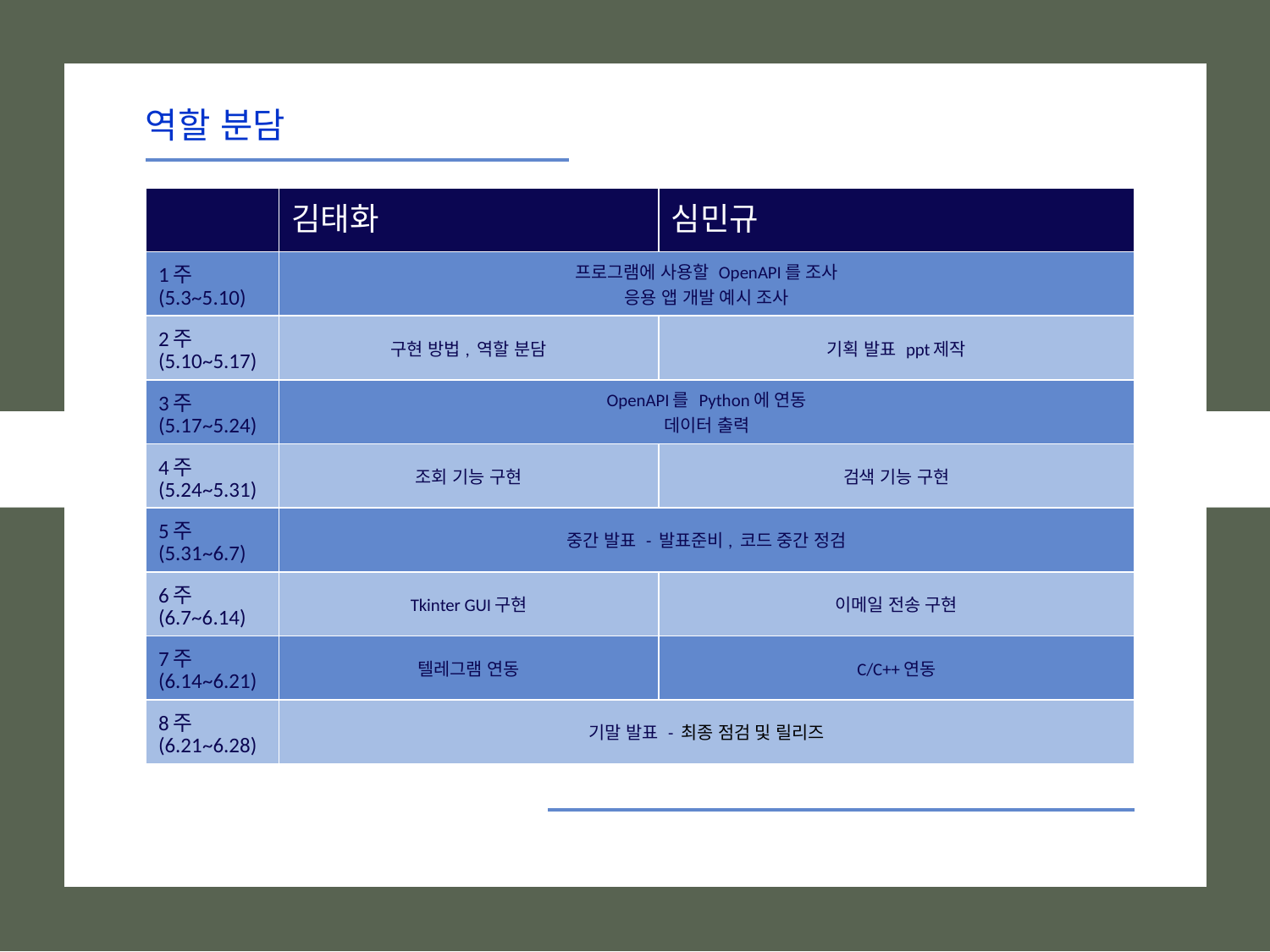

#
역할 분담
|  | 김태화 | 심민규 |
| --- | --- | --- |
| 1주 (5.3~5.10) | 프로그램에 사용할 OpenAPI를 조사 응용 앱 개발 예시 조사 |  |
| 2주 (5.10~5.17) | 구현 방법, 역할 분담 | 기획 발표 ppt제작 |
| 3주 (5.17~5.24) | OpenAPI를 Python에 연동 데이터 출력 |  |
| 4주 (5.24~5.31) | 조회 기능 구현 | 검색 기능 구현 |
| 5주 (5.31~6.7) | 중간 발표 - 발표준비, 코드 중간 정검 |  |
| 6주 (6.7~6.14) | Tkinter GUI구현 | 이메일 전송 구현 |
| 7주 (6.14~6.21) | 텔레그램 연동 | C/C++연동 |
| 8주 (6.21~6.28) | 기말 발표 - 최종 점검 및 릴리즈 |  |
|  |  |
| --- | --- |
|  |  |
|  |  |
|  |  |